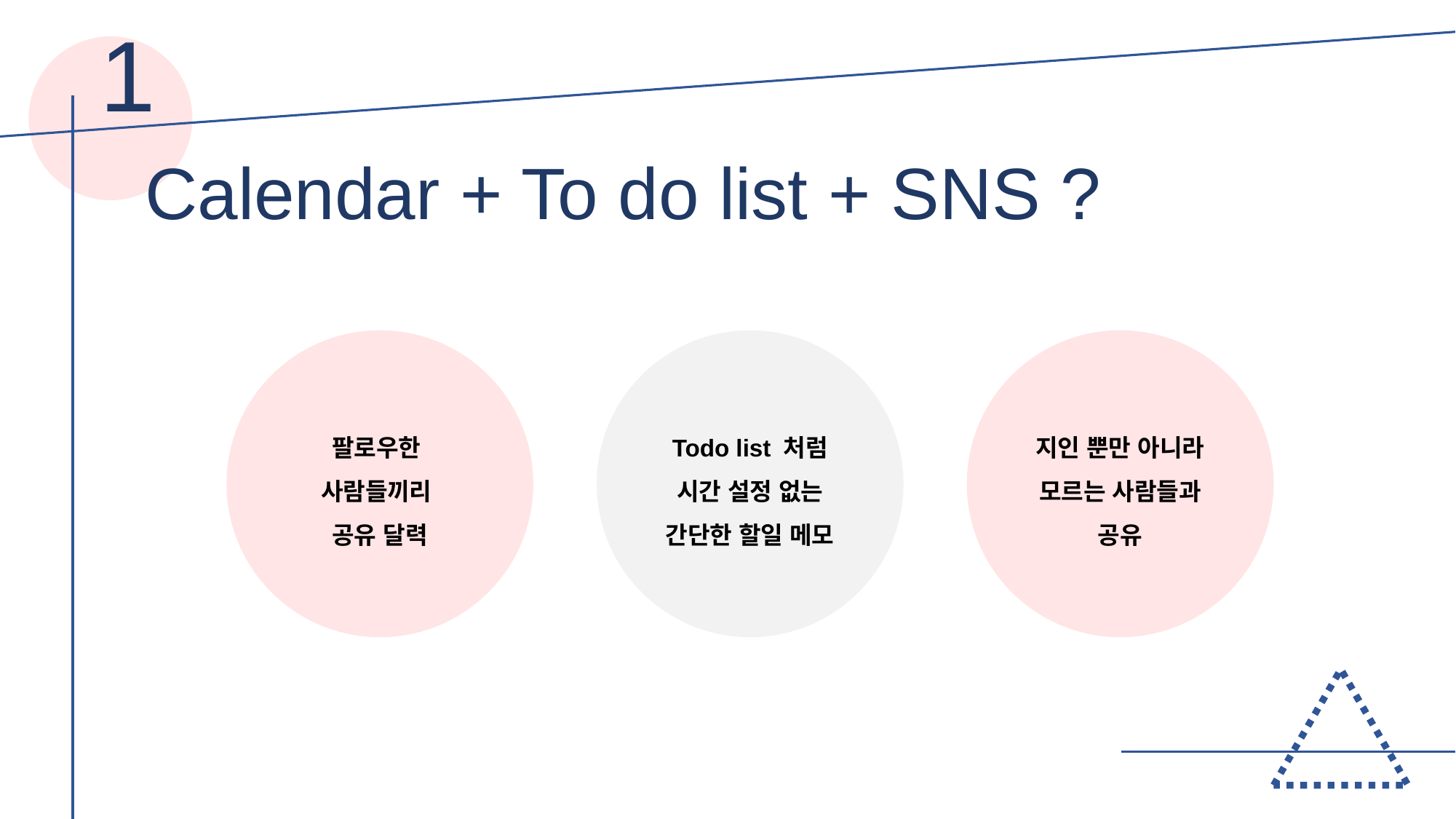

1

Calendar + To do list + SNS ?
팔로우한
사람들끼리
공유 달력
Todo list 처럼
시간 설정 없는
간단한 할일 메모
지인 뿐만 아니라
모르는 사람들과 공유